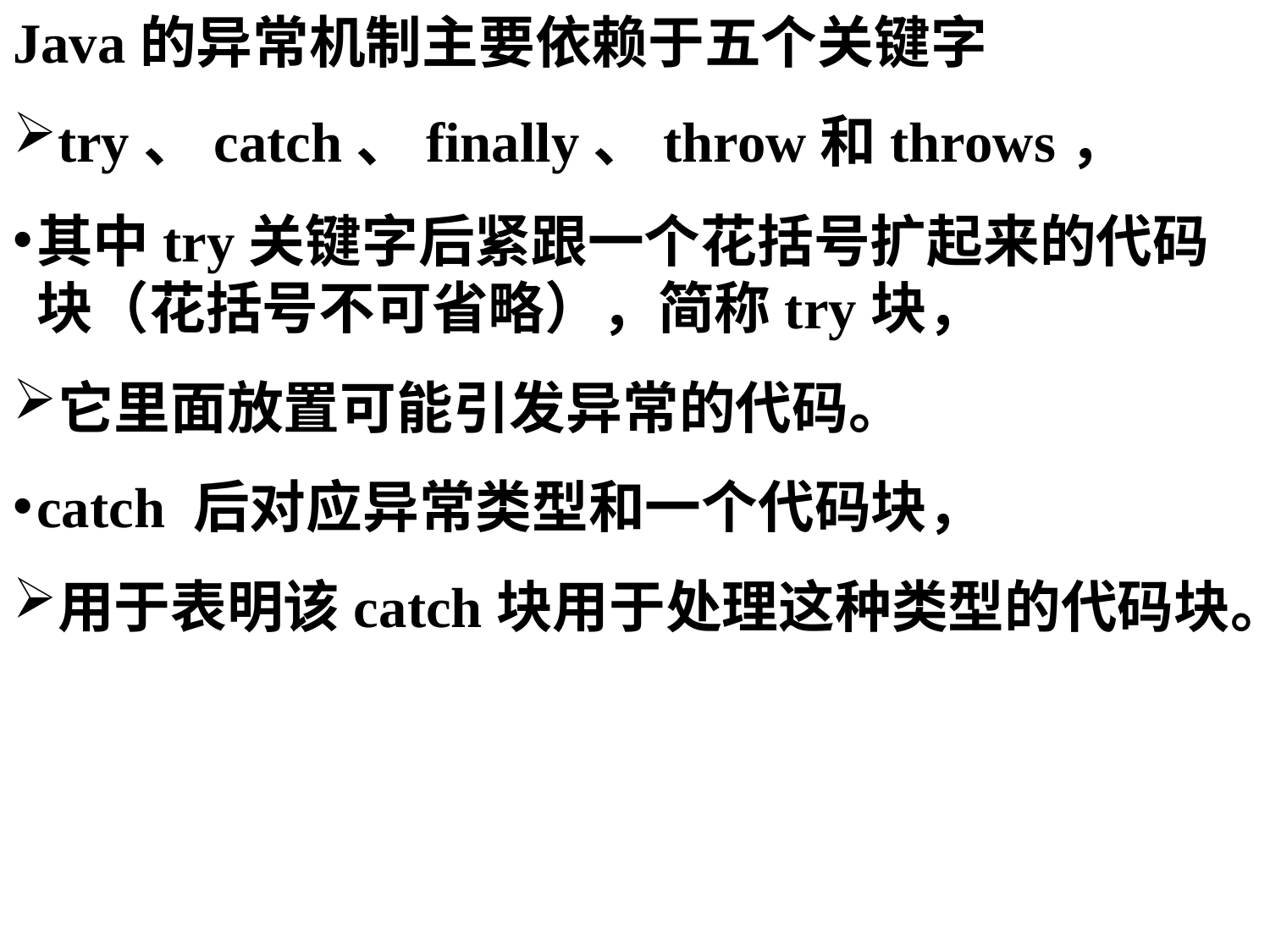

Java的异常机制主要依赖于五个关键字
try、catch、finally、throw和throws，
其中try关键字后紧跟一个花括号扩起来的代码块（花括号不可省略），简称try块，
它里面放置可能引发异常的代码。
catch 后对应异常类型和一个代码块，
用于表明该catch块用于处理这种类型的代码块。